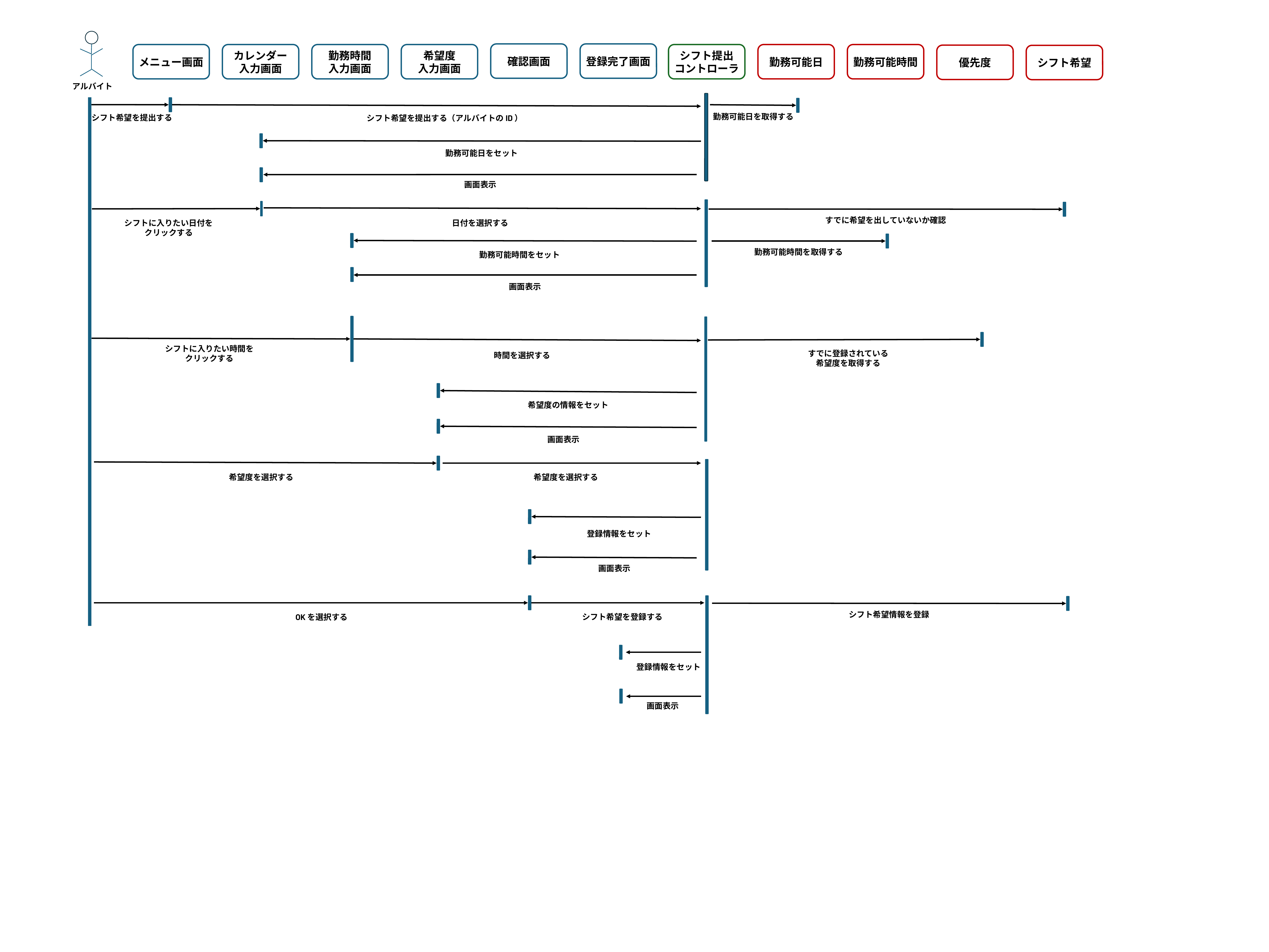

登録完了画面
確認画面
メニュー画面
カレンダー
入力画面
勤務時間
入力画面
希望度
入力画面
シフト提出
コントローラ
勤務可能日
勤務可能時間
優先度
シフト希望
アルバイト

勤務可能日を取得する
シフト希望を提出する
シフト希望を提出する（アルバイトのID）

勤務可能日をセット

画面表示

すでに希望を出していないか確認
シフトに入りたい日付を
クリックする
日付を選択する

勤務可能時間を取得する
勤務可能時間をセット

画面表示

シフトに入りたい時間を
クリックする
すでに登録されている
希望度を取得する
時間を選択する

希望度の情報をセット

画面表示

希望度を選択する
希望度を選択する

登録情報をセット

画面表示

シフト希望情報を登録
シフト希望を登録する
OKを選択する

登録情報をセット

画面表示